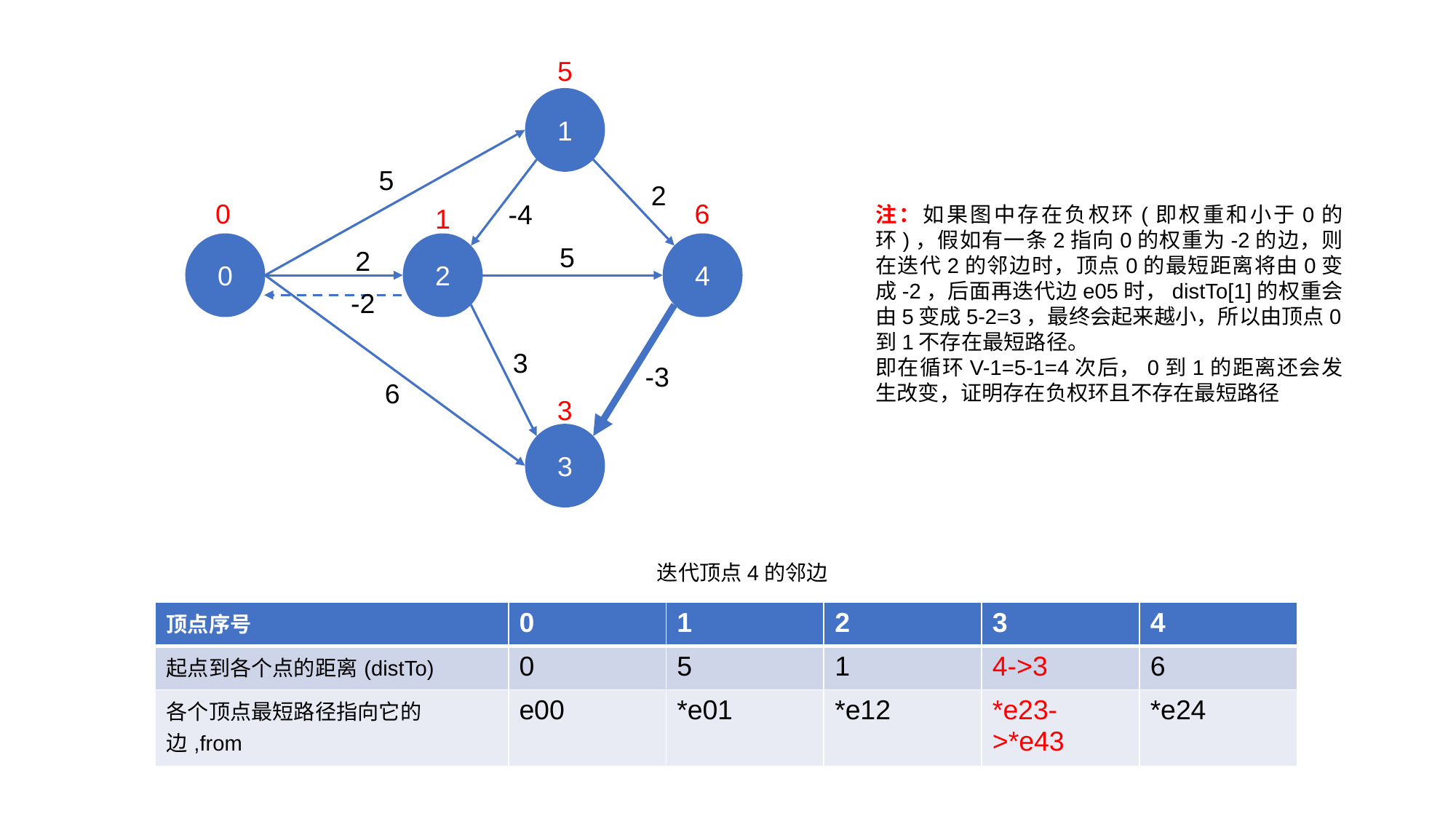

5
1
5
2
0
6
-4
1
4
2
0
5
2
3
-3
6
3
3
注：如果图中存在负权环(即权重和小于0的环)，假如有一条2指向0的权重为-2的边，则在迭代2的邻边时，顶点0的最短距离将由0变成-2，后面再迭代边e05时，distTo[1]的权重会由5变成5-2=3，最终会起来越小，所以由顶点0到1不存在最短路径。
即在循环V-1=5-1=4次后，0到1的距离还会发生改变，证明存在负权环且不存在最短路径

-2
迭代顶点4的邻边
| 顶点序号 | 0 | 1 | 2 | 3 | 4 |
| --- | --- | --- | --- | --- | --- |
| 起点到各个点的距离(distTo) | 0 | 5 | 1 | 4->3 | 6 |
| 各个顶点最短路径指向它的边,from | e00 | \*e01 | \*e12 | \*e23->\*e43 | \*e24 |